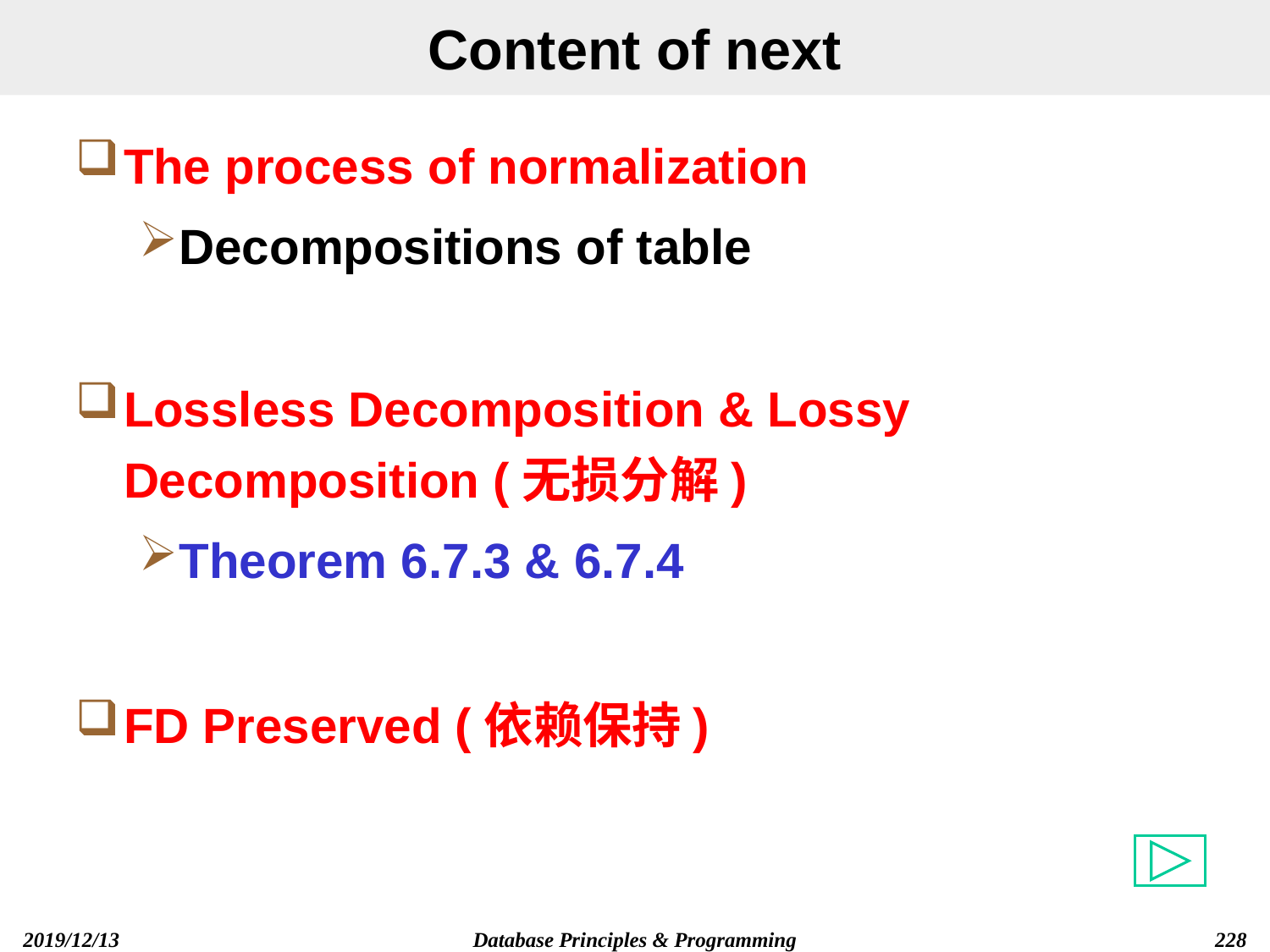

# Content of next
The process of normalization
Decompositions of table

Lossless Decomposition & Lossy Decomposition (无损分解)
Theorem 6.7.3 & 6.7.4

FD Preserved (依赖保持)

2019/12/13
Database Principles & Programming
228